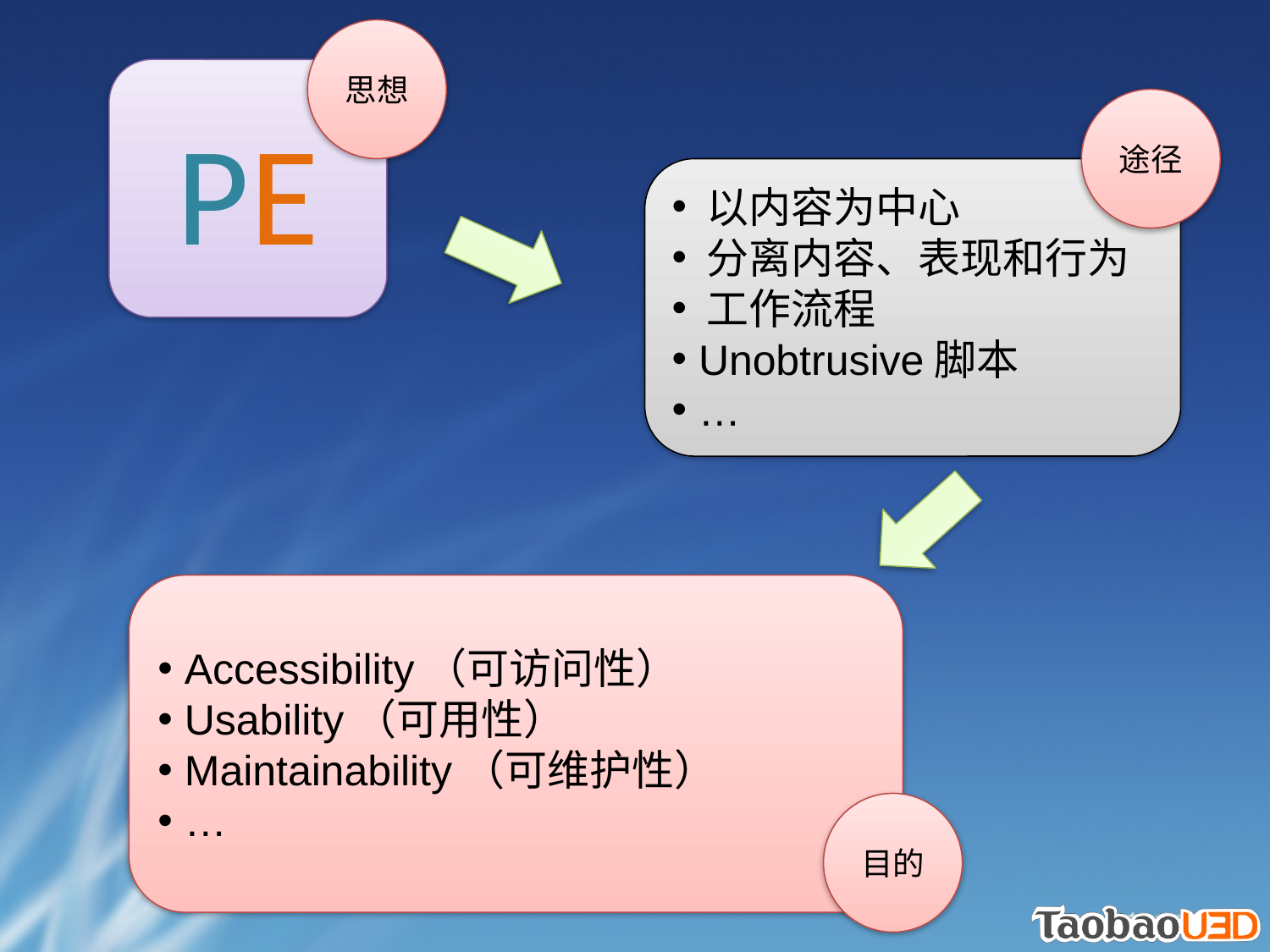

思想
PE
途径

 以内容为中心
 分离内容、表现和行为
 工作流程
 Unobtrusive脚本
 …

 Accessibility（可访问性）
 Usability（可用性）
 Maintainability（可维护性）
 …
目的